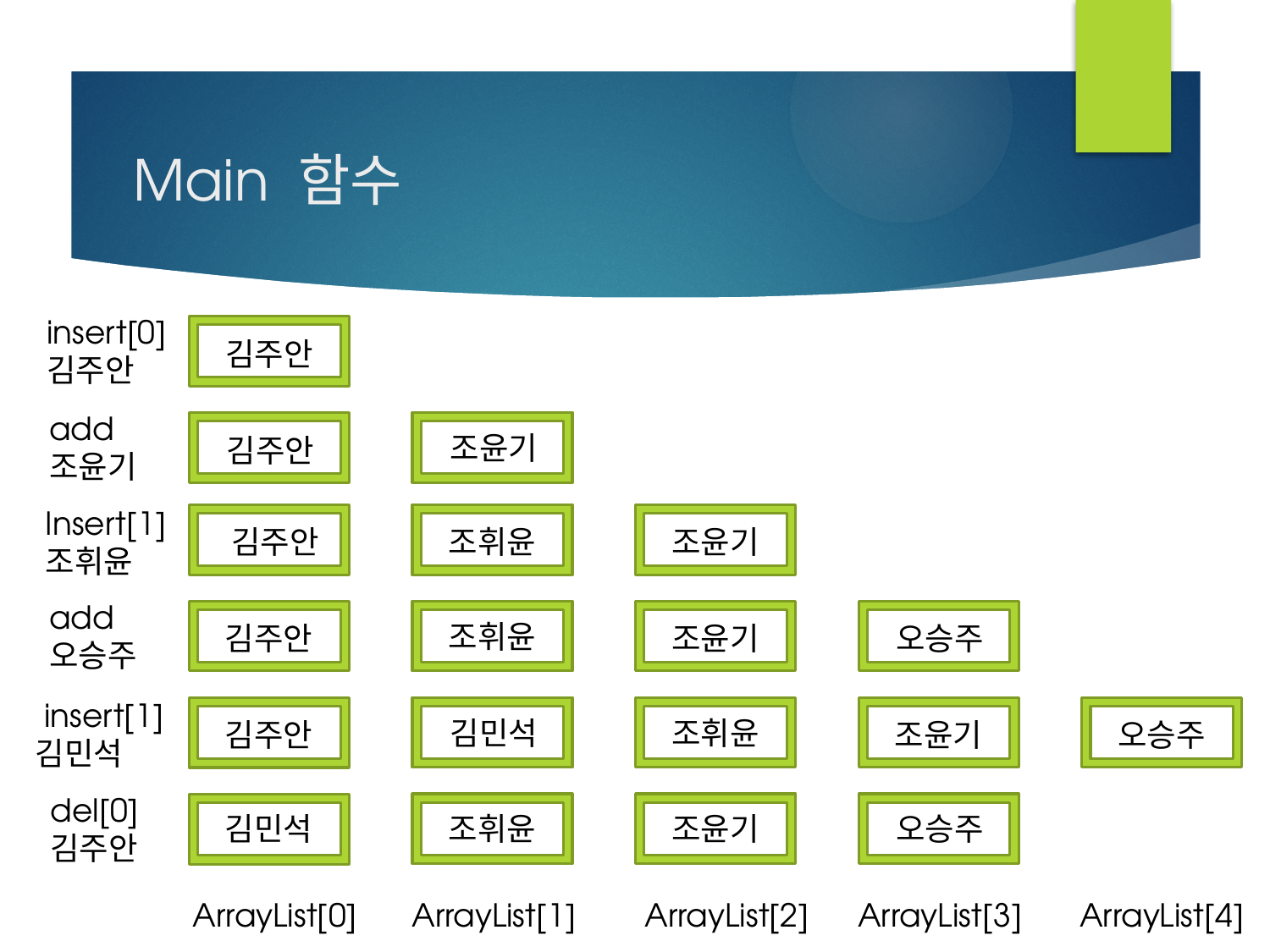

# Main 함수
insert[0]
김주안

김주안

add
조윤기

조윤기
김주안

Insert[1]
조휘윤

김주안
조휘윤
조윤기
add
오승주

조휘윤
김주안
조윤기
오승주
 insert[1]
김민석

김민석
조휘윤
김주안
조윤기
오승주
del[0]
김주안

김민석
조휘윤
조윤기
오승주
ArrayList[0]
ArrayList[1]
ArrayList[2]
ArrayList[3]
ArrayList[4]